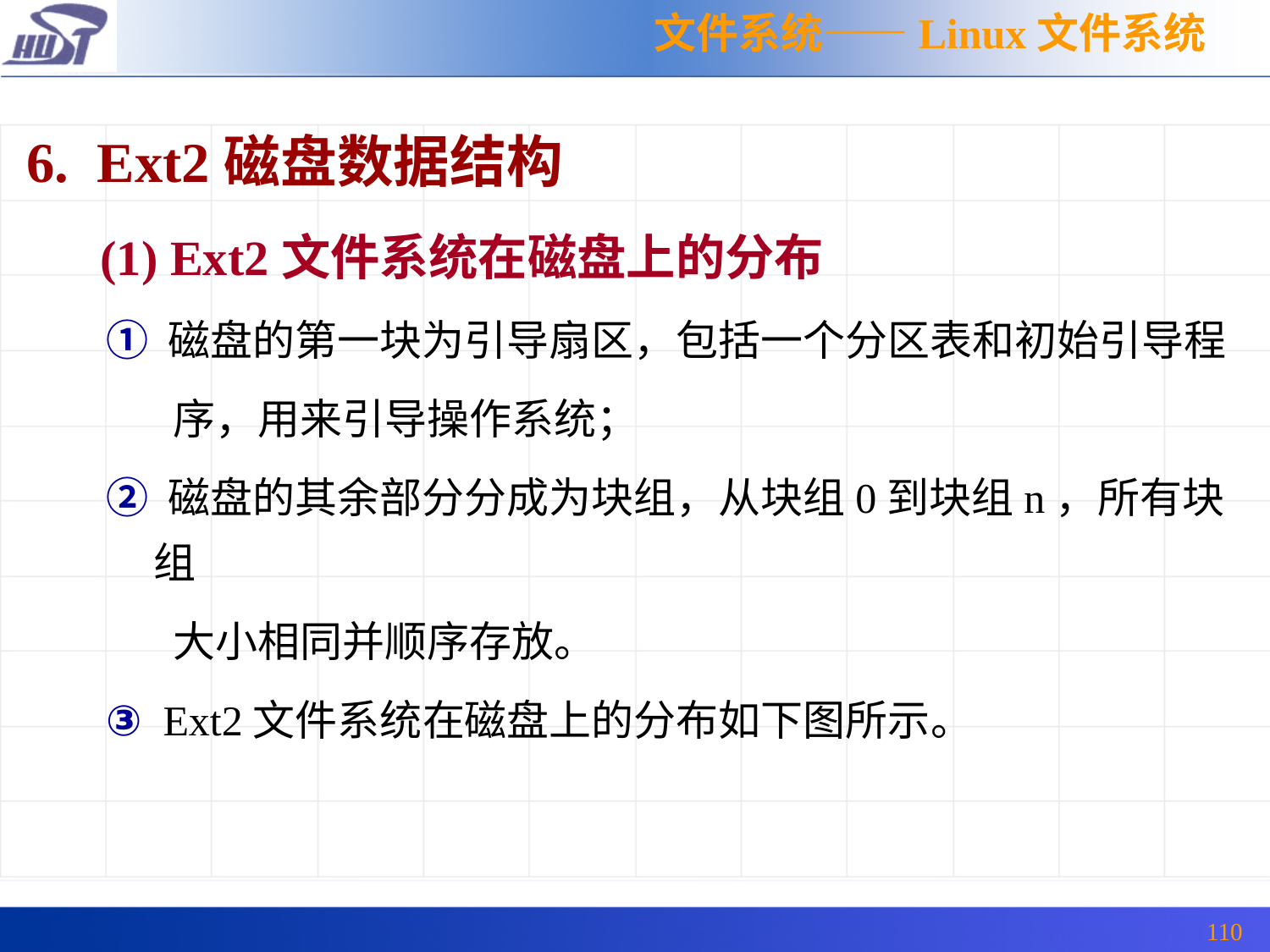

文件系统——Linux文件系统
6.  Ext2磁盘数据结构
       (1) Ext2文件系统在磁盘上的分布
① 磁盘的第一块为引导扇区，包括一个分区表和初始引导程
      序，用来引导操作系统；
② 磁盘的其余部分分成为块组，从块组0到块组n，所有块组
      大小相同并顺序存放。
③  Ext2文件系统在磁盘上的分布如下图所示。
110